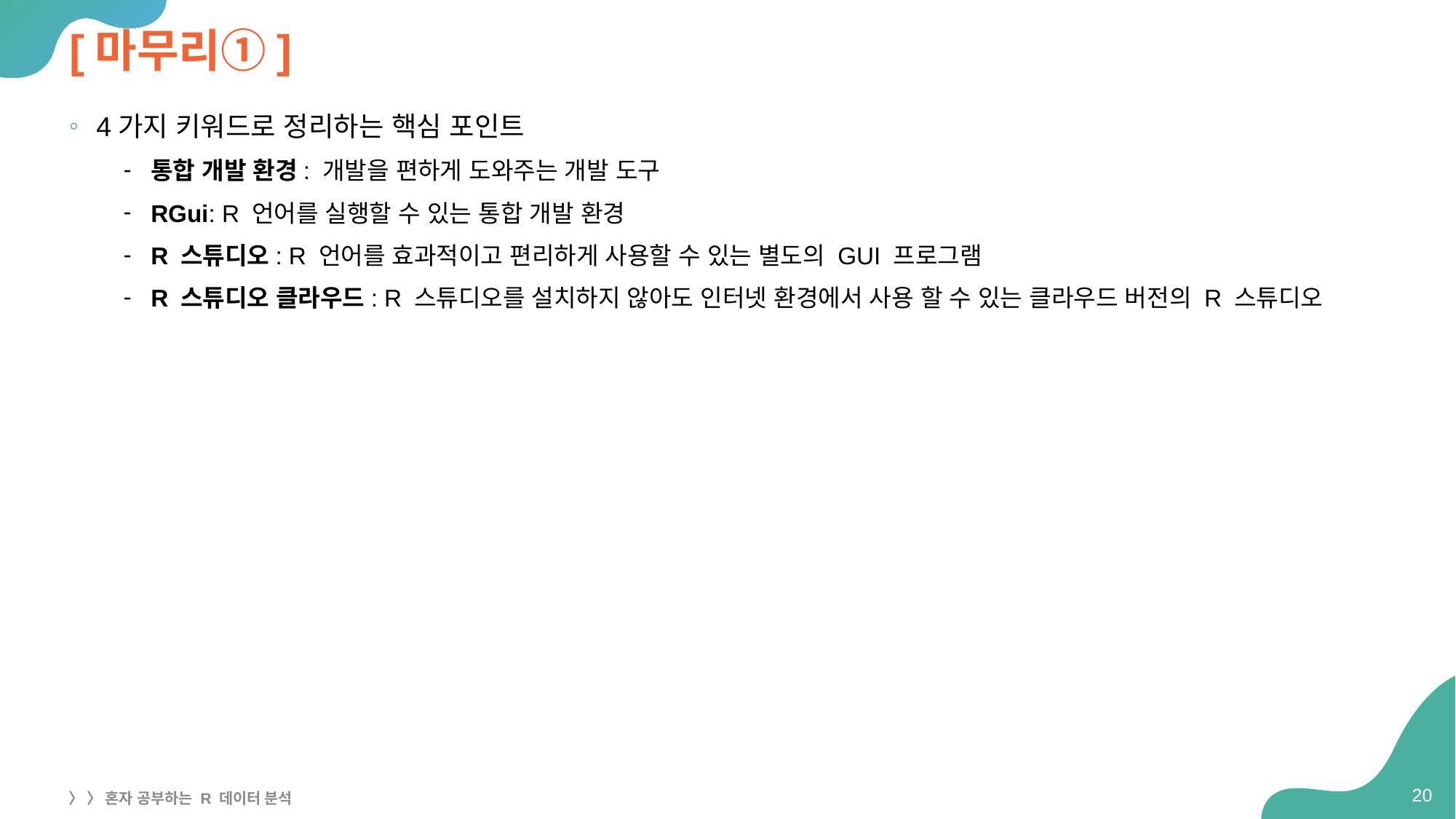

# [마무리①]
4가지 키워드로 정리하는 핵심 포인트
통합 개발 환경: 개발을 편하게 도와주는 개발 도구
RGui: R 언어를 실행할 수 있는 통합 개발 환경
R 스튜디오: R 언어를 효과적이고 편리하게 사용할 수 있는 별도의 GUI 프로그램
R 스튜디오 클라우드: R 스튜디오를 설치하지 않아도 인터넷 환경에서 사용 할 수 있는 클라우드 버전의 R 스튜디오
20
〉 〉 혼자 공부하는 R 데이터 분석